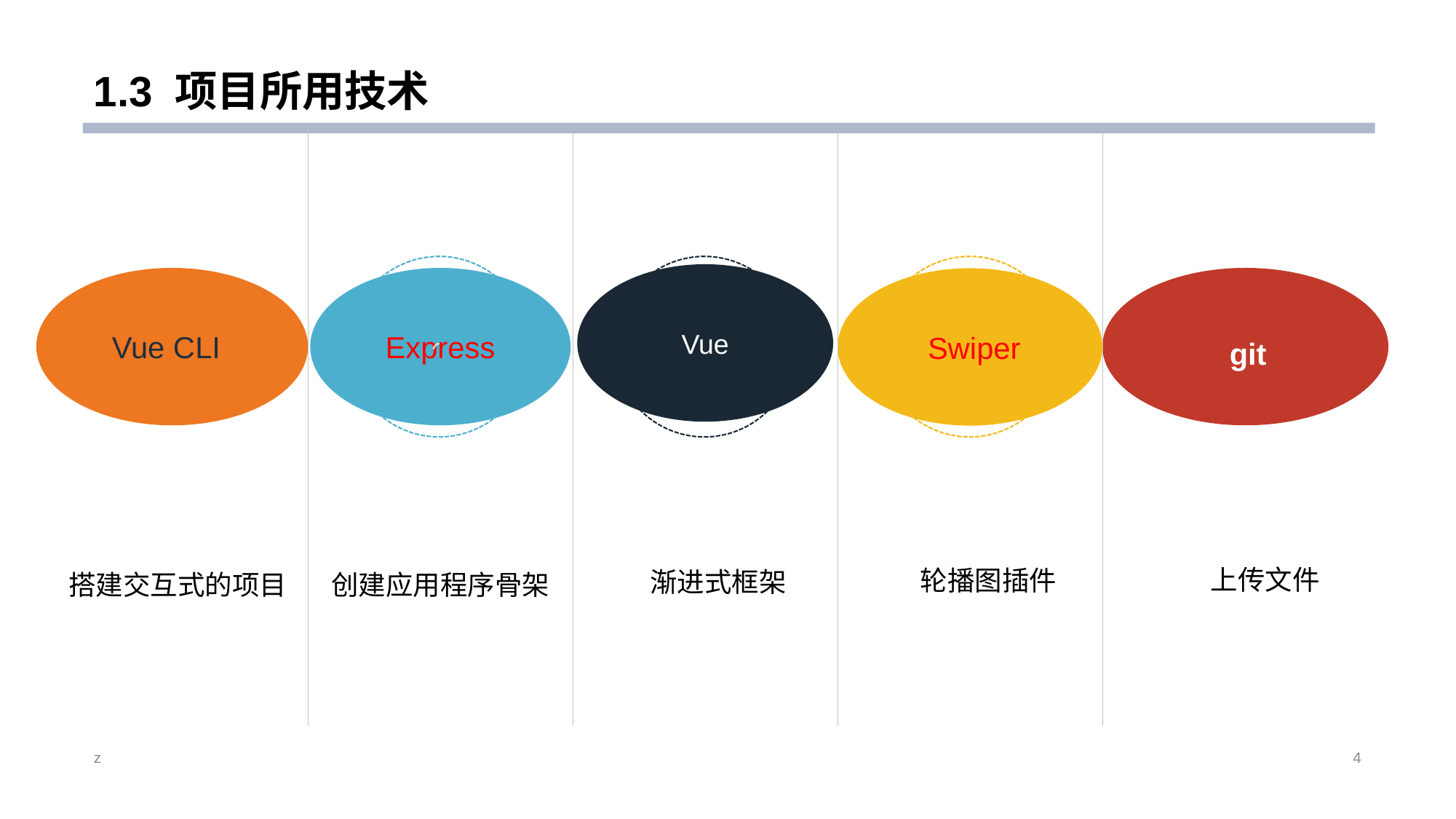

# 1.3 项目所用技术

Vue
   Vue CLI
Express

 Swiper

搭建交互式的项目
创建应用程序骨架

git
  上传文件
轮播图插件
     渐进式框架
z
4